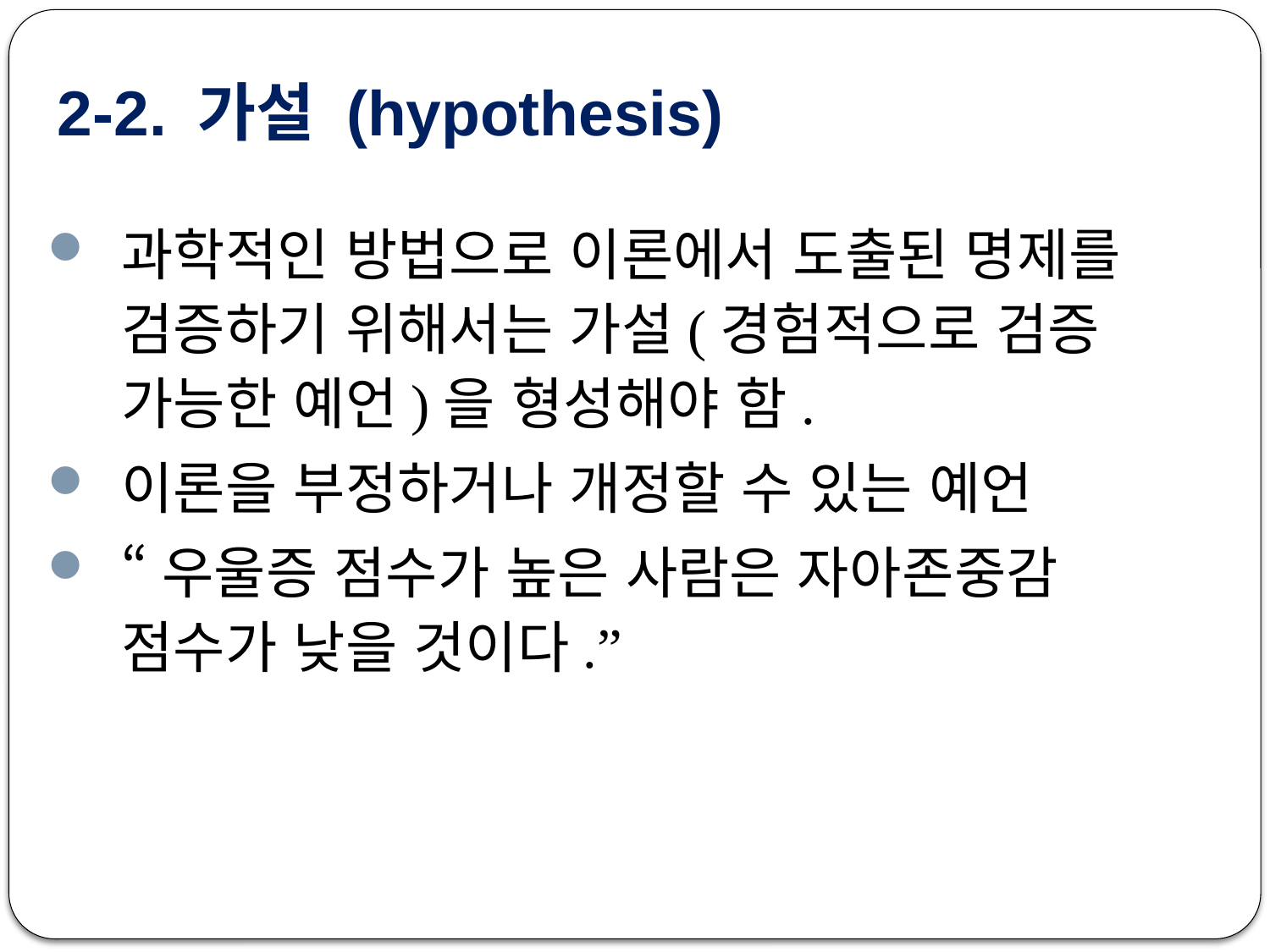

# 2-2. 가설 (hypothesis)
과학적인 방법으로 이론에서 도출된 명제를 검증하기 위해서는 가설(경험적으로 검증 가능한 예언)을 형성해야 함.
이론을 부정하거나 개정할 수 있는 예언
“우울증 점수가 높은 사람은 자아존중감 점수가 낮을 것이다.”